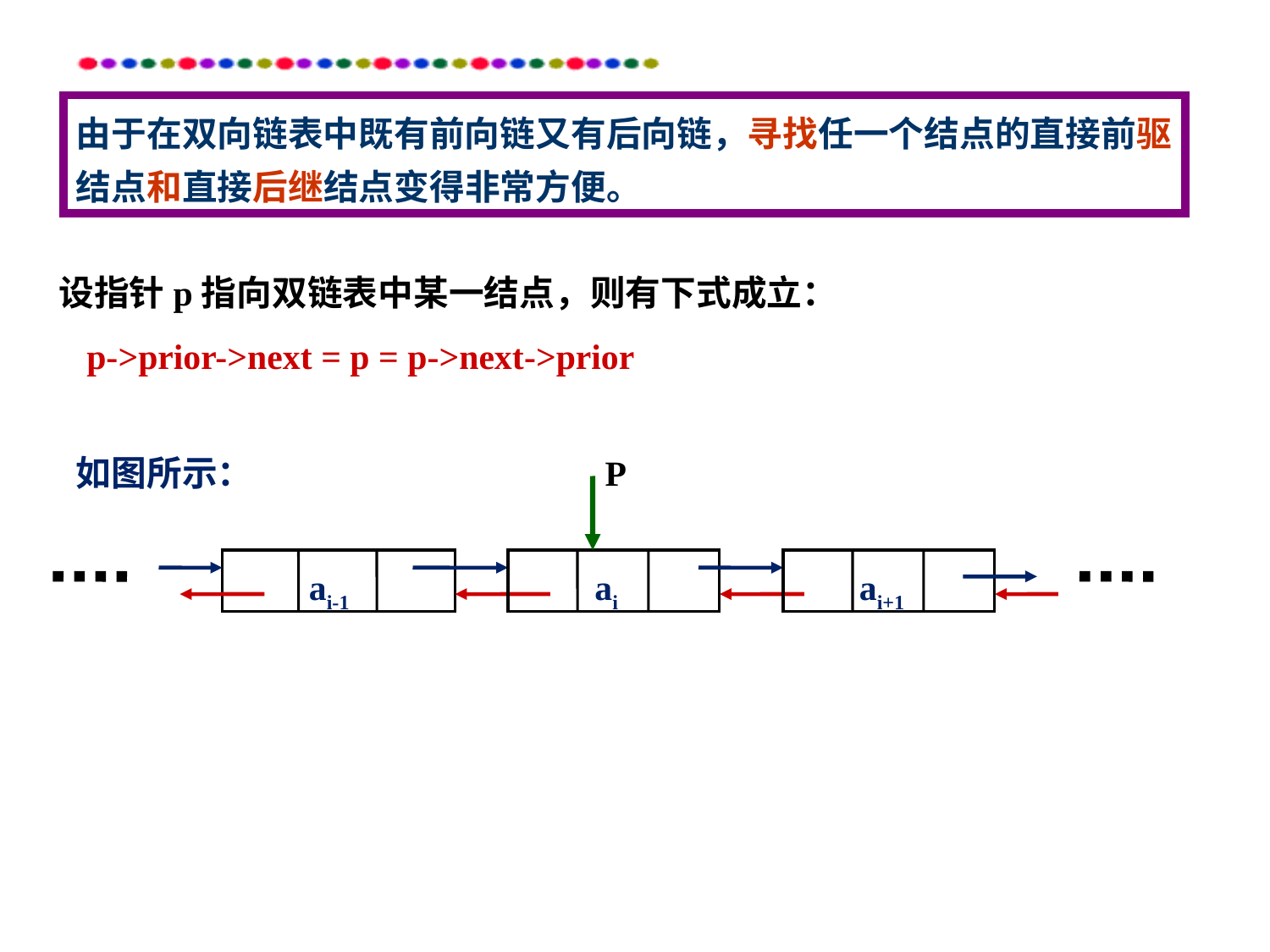

由于在双向链表中既有前向链又有后向链，寻找任一个结点的直接前驱结点和直接后继结点变得非常方便。
设指针p指向双链表中某一结点，则有下式成立：
p->prior->next = p = p->next->prior
P

ai-1
ai
ai+1

如图所示：